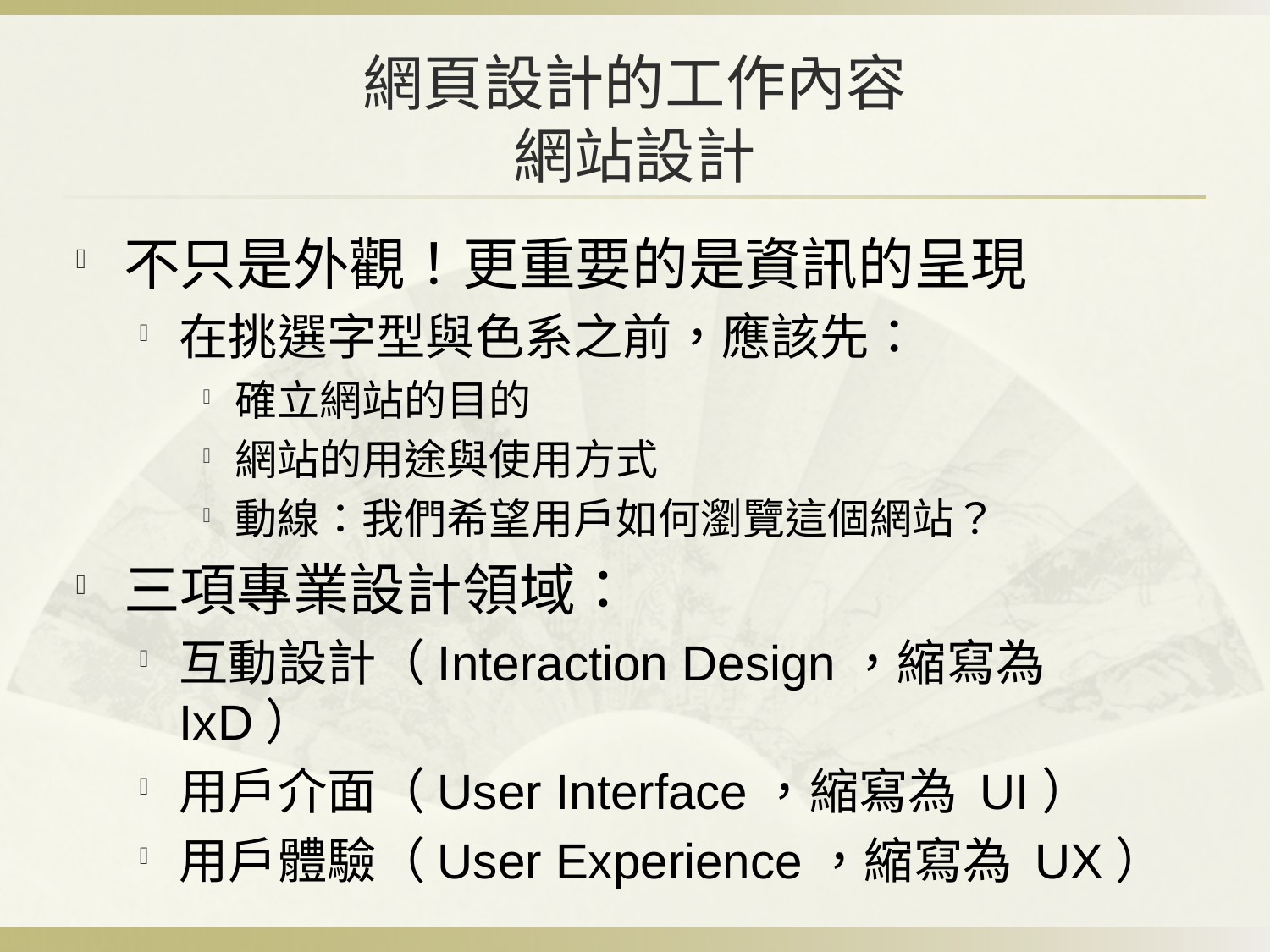

# 網頁設計的工作內容 網站設計
不只是外觀！更重要的是資訊的呈現
在挑選字型與色系之前，應該先：
確立網站的目的
網站的用途與使用方式
動線：我們希望用戶如何瀏覽這個網站？
三項專業設計領域：
互動設計（Interaction Design，縮寫為 IxD）
用戶介面（User Interface，縮寫為 UI）
用戶體驗（User Experience，縮寫為 UX）